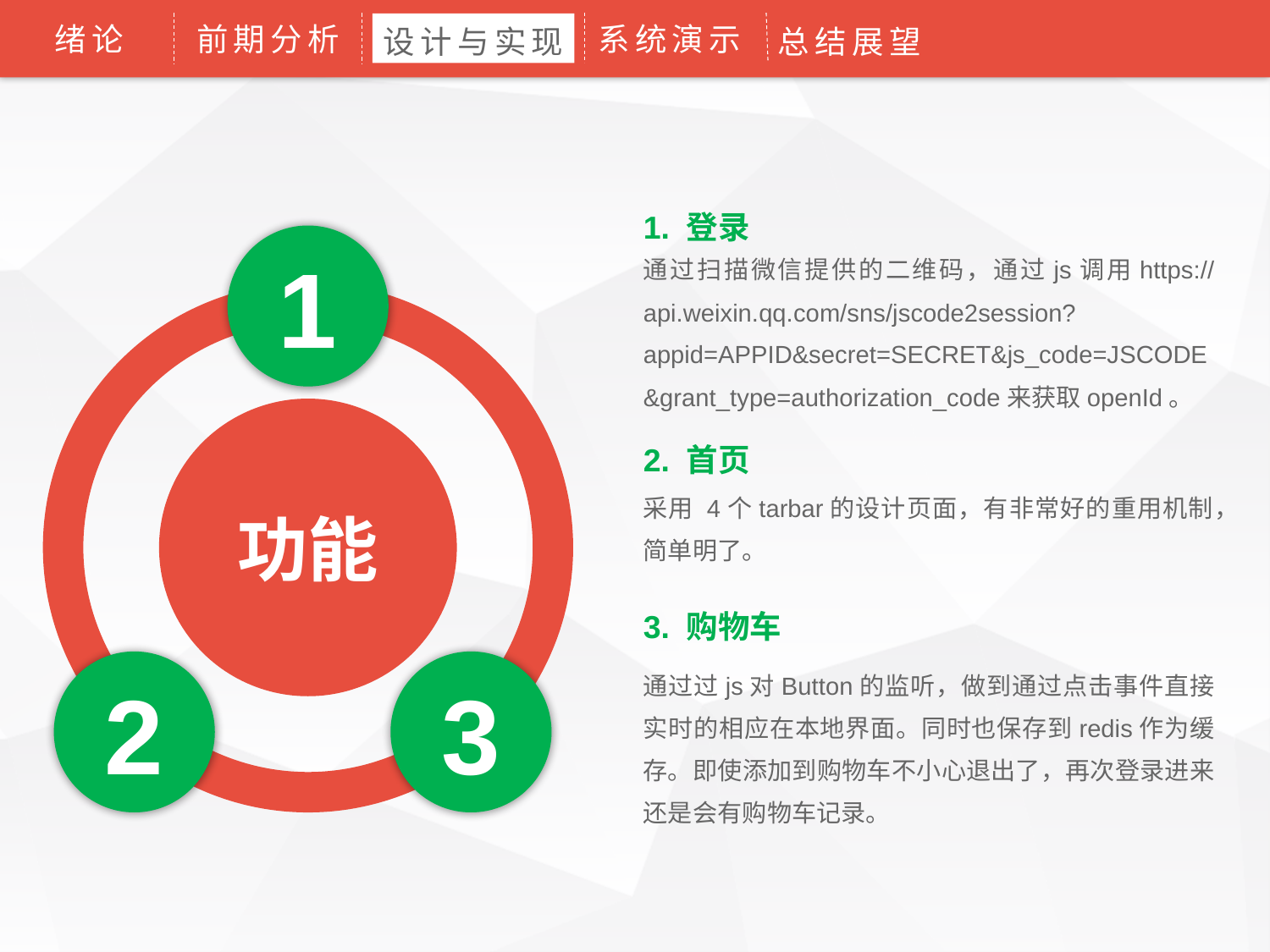

绪论
前期分析
系统演示

设计与实现
总结展望
1. 登录
1
通过扫描微信提供的二维码，通过js调用https://api.weixin.qq.com/sns/jscode2session?appid=APPID&secret=SECRET&js_code=JSCODE&grant_type=authorization_code来获取openId。

功能
2. 首页
采用 4个tarbar的设计页面，有非常好的重用机制，简单明了。
3. 购物车
2
3
通过过js对Button的监听，做到通过点击事件直接实时的相应在本地界面。同时也保存到redis作为缓存。即使添加到购物车不小心退出了，再次登录进来还是会有购物车记录。